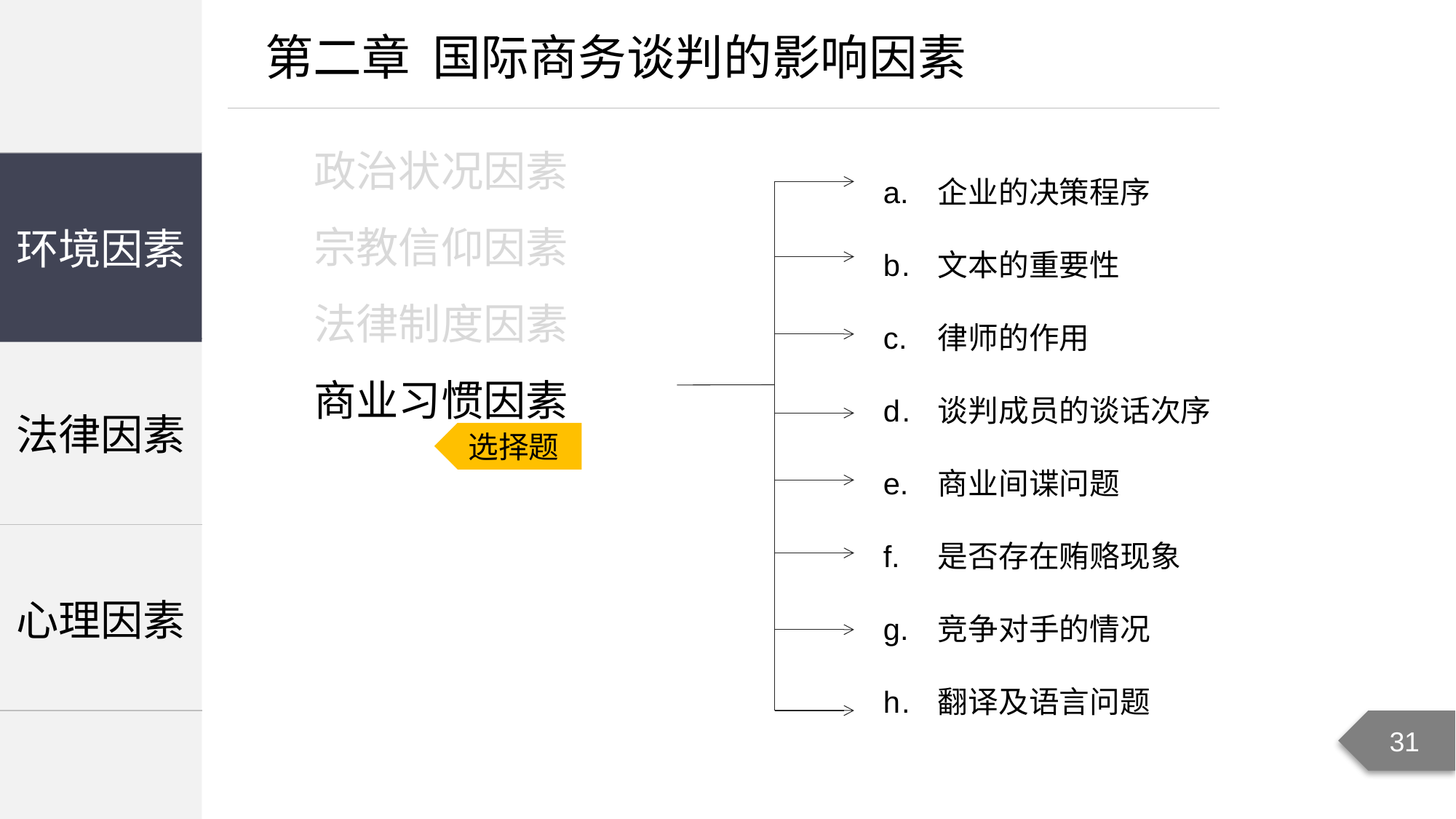

第二章  国际商务谈判的影响因素
政治状况因素
宗教信仰因素
法律制度因素
商业习惯因素

企业的决策程序
文本的重要性
律师的作用
谈判成员的谈话次序
商业间谍问题
是否存在贿赂现象
竞争对手的情况
翻译及语言问题
|  |
| --- |
| 法律因素 |
| 心理因素 |
环境因素

选择题
31